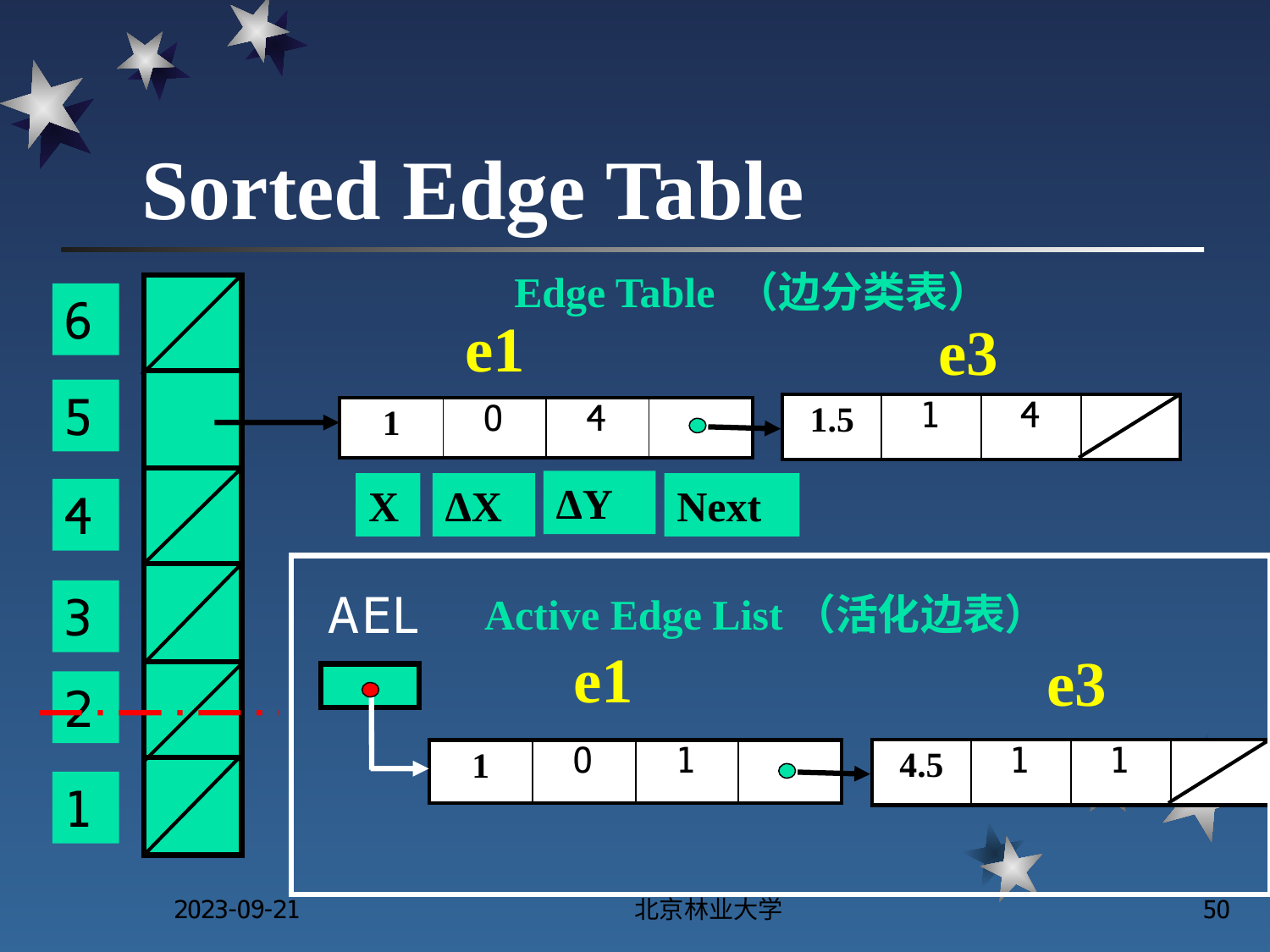

# Sorted Edge Table
Edge Table （边分类表）

6
e1
e3

5
| 1.5 | 1 | 4 |  |
| --- | --- | --- | --- |

| 1 | 0 | 4 |  |
| --- | --- | --- | --- |

ΔY
X
ΔX
Next
4

AEL
3
Active Edge List（活化边表）
e1
e3

2

| 4.5 | 1 | 1 |  |
| --- | --- | --- | --- |
| 1 | 0 | 1 |  |
| --- | --- | --- | --- |

1

2023-09-21
北京林业大学
50